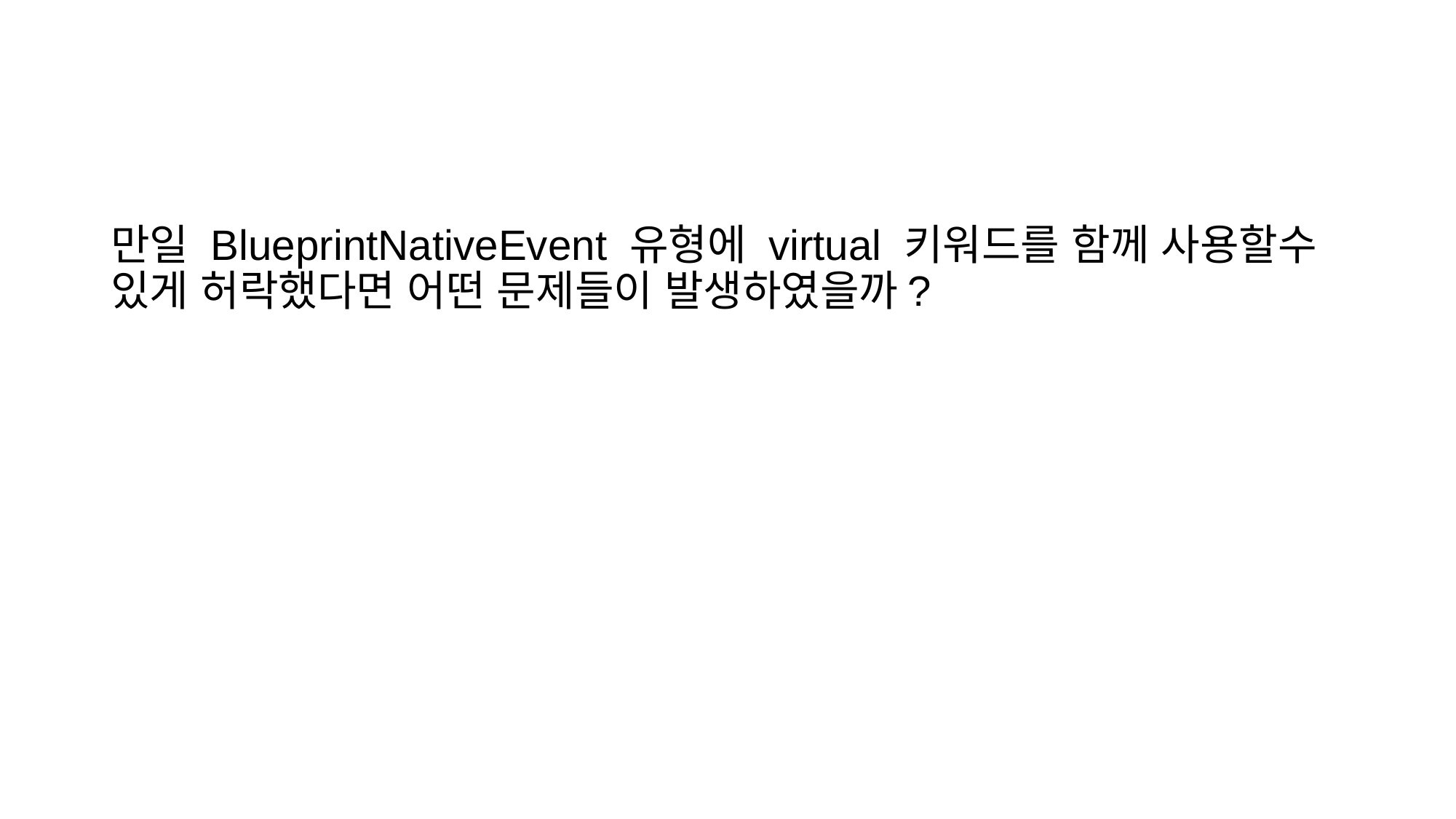

만일 BlueprintNativeEvent 유형에 virtual 키워드를 함께 사용할수 있게 허락했다면 어떤 문제들이 발생하였을까?